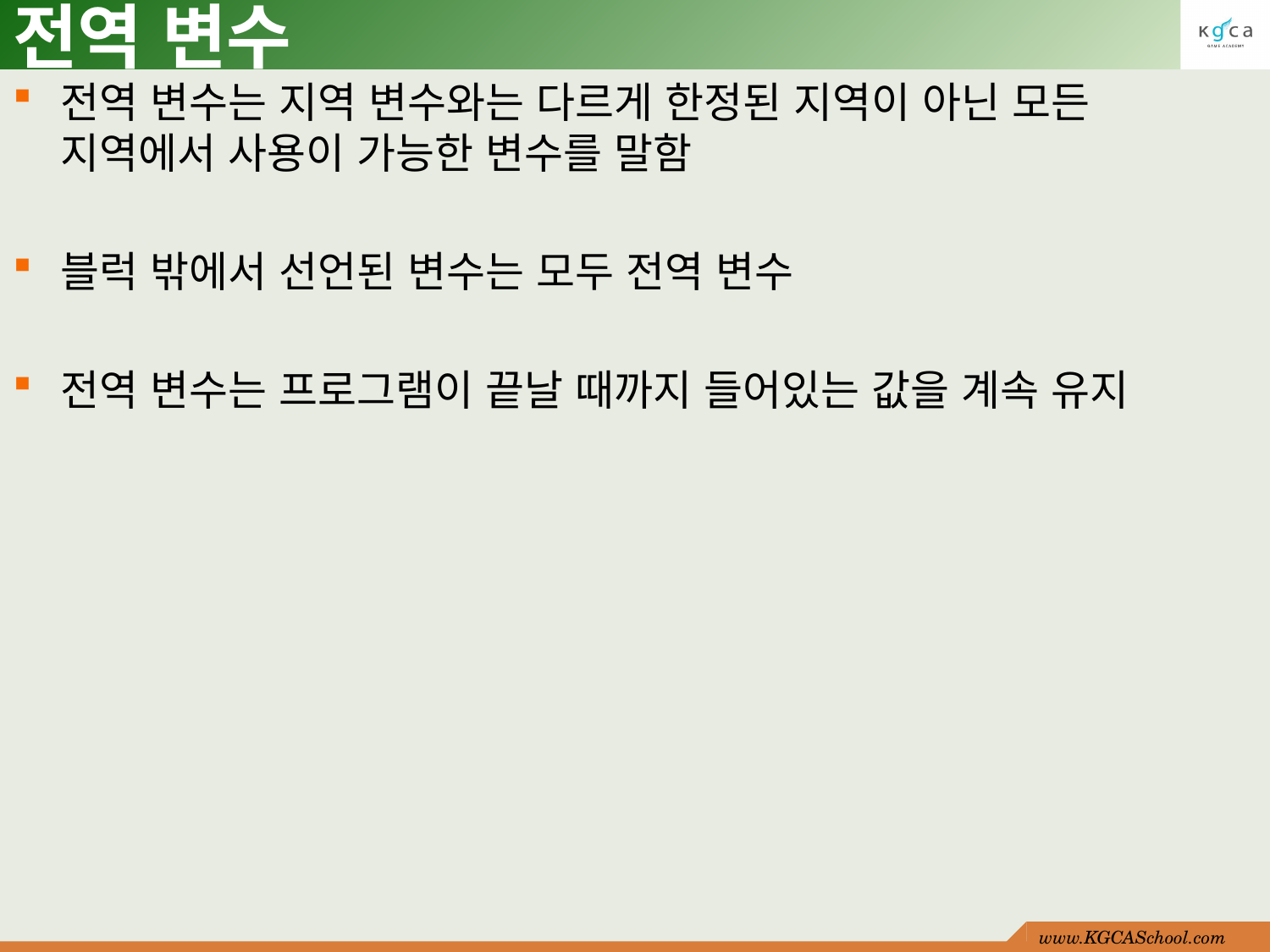

# 전역 변수
전역 변수는 지역 변수와는 다르게 한정된 지역이 아닌 모든 지역에서 사용이 가능한 변수를 말함

블럭 밖에서 선언된 변수는 모두 전역 변수

전역 변수는 프로그램이 끝날 때까지 들어있는 값을 계속 유지